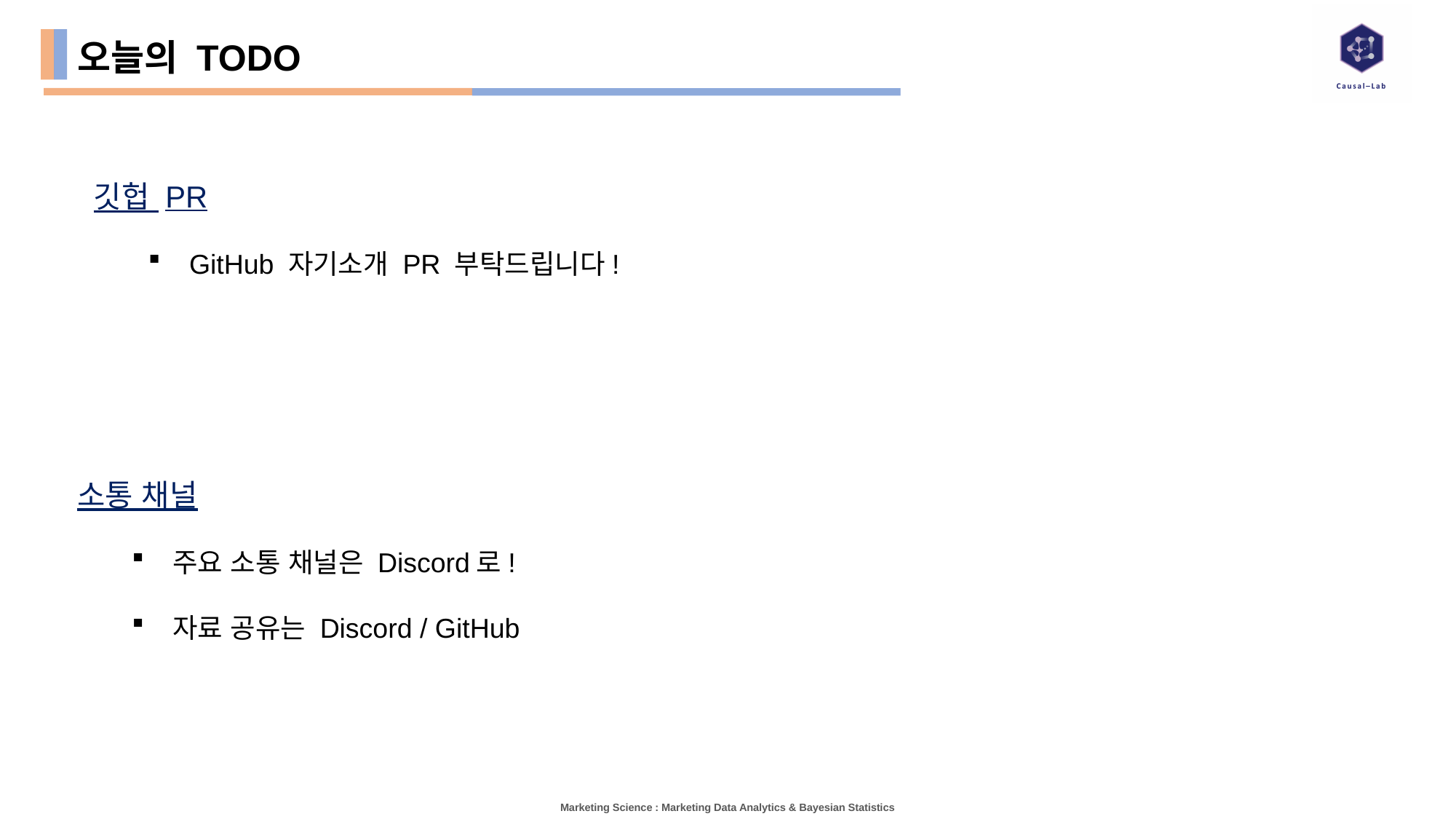

# 오늘의 TODO
깃헙 PR
GitHub 자기소개 PR 부탁드립니다!

소통 채널
주요 소통 채널은 Discord로!
자료 공유는 Discord / GitHub